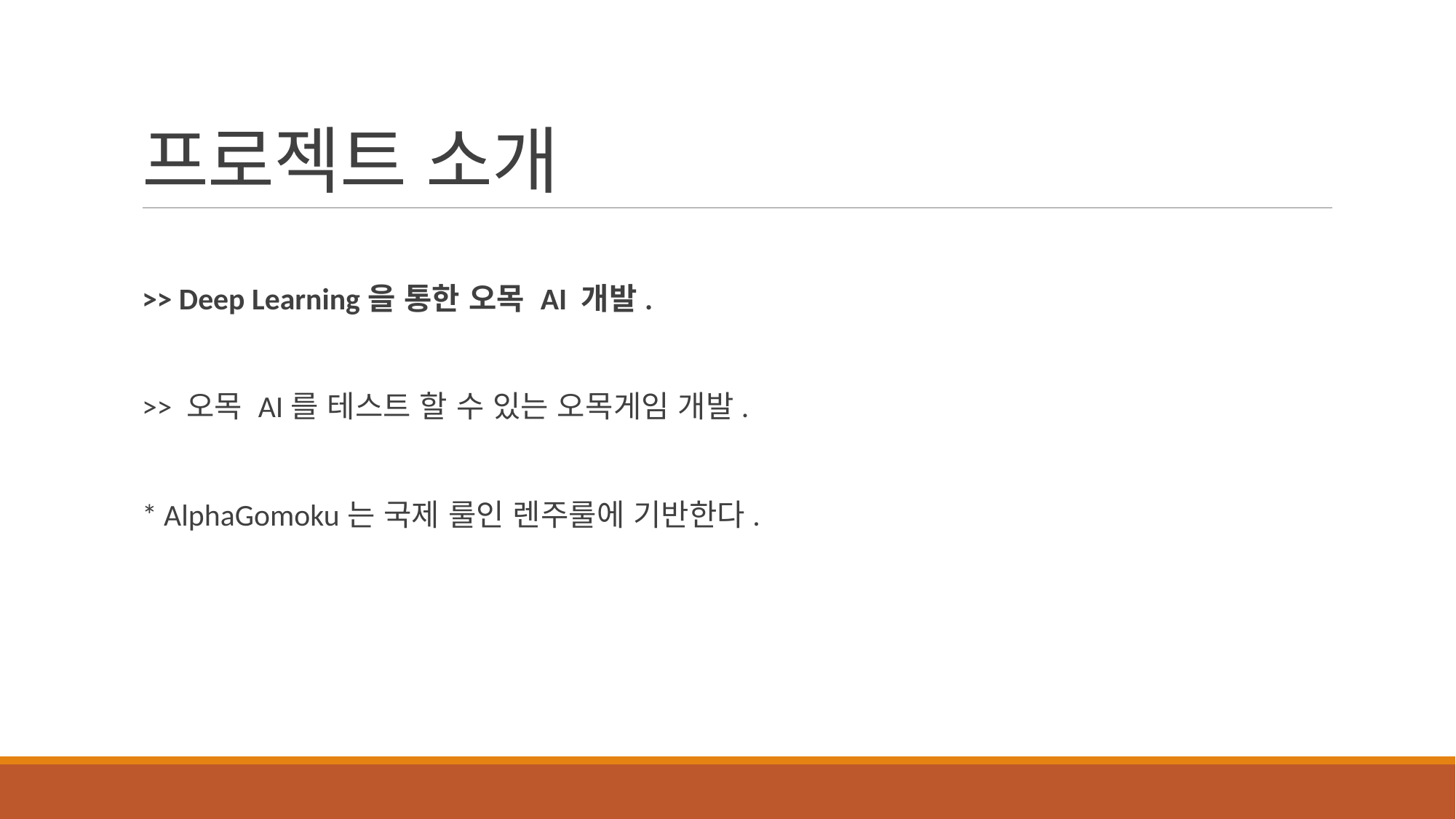

# 프로젝트 소개

>> Deep Learning을 통한 오목 AI 개발.

>> 오목 AI를 테스트 할 수 있는 오목게임 개발.

* AlphaGomoku는 국제 룰인 렌주룰에 기반한다.